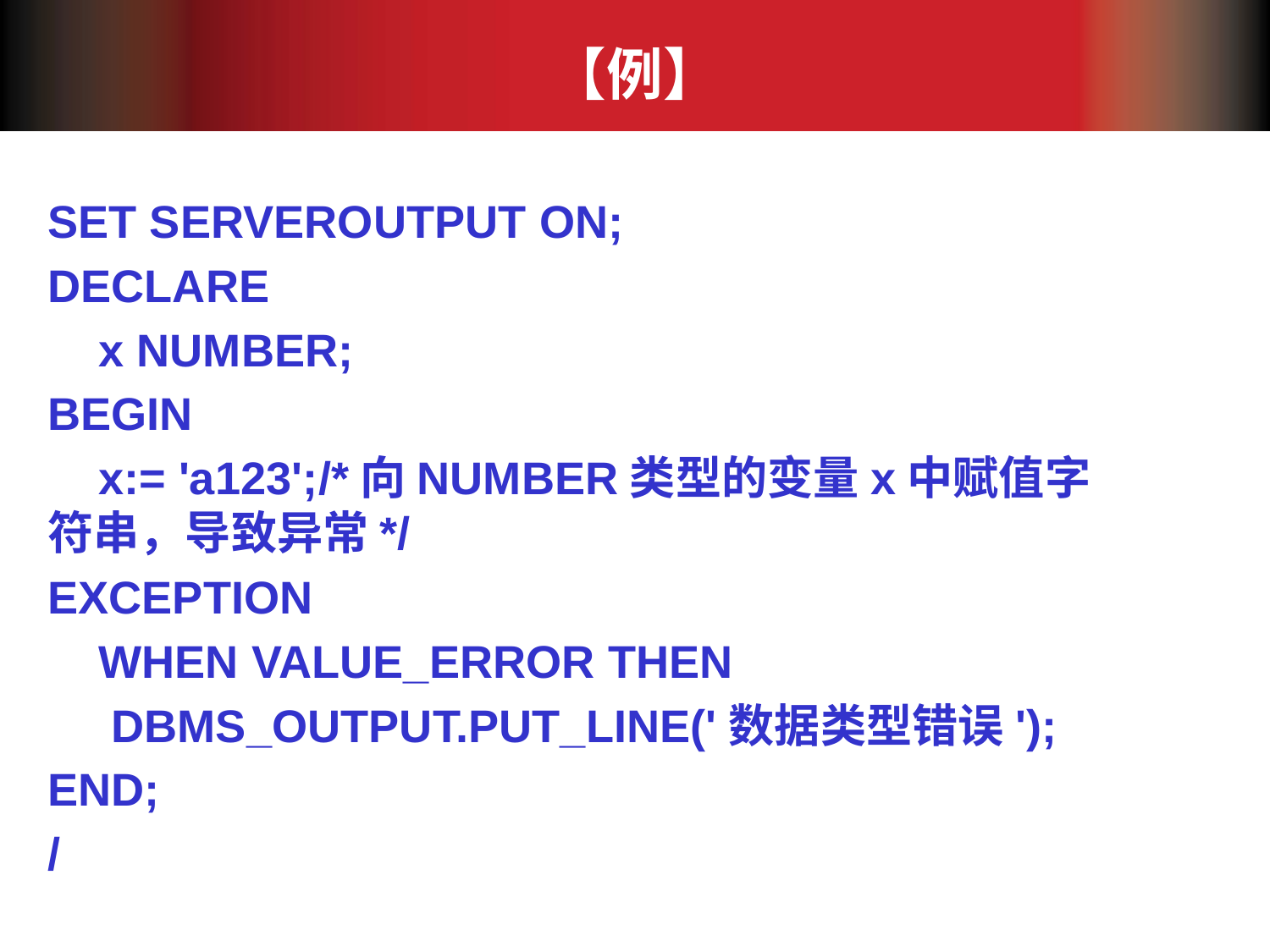

# 【例】
SET SERVEROUTPUT ON;
DECLARE
    x NUMBER;
BEGIN
    x:= 'a123';/*向NUMBER类型的变量x中赋值字符串，导致异常*/
EXCEPTION
    WHEN VALUE_ERROR THEN
     DBMS_OUTPUT.PUT_LINE('数据类型错误');
END;
/